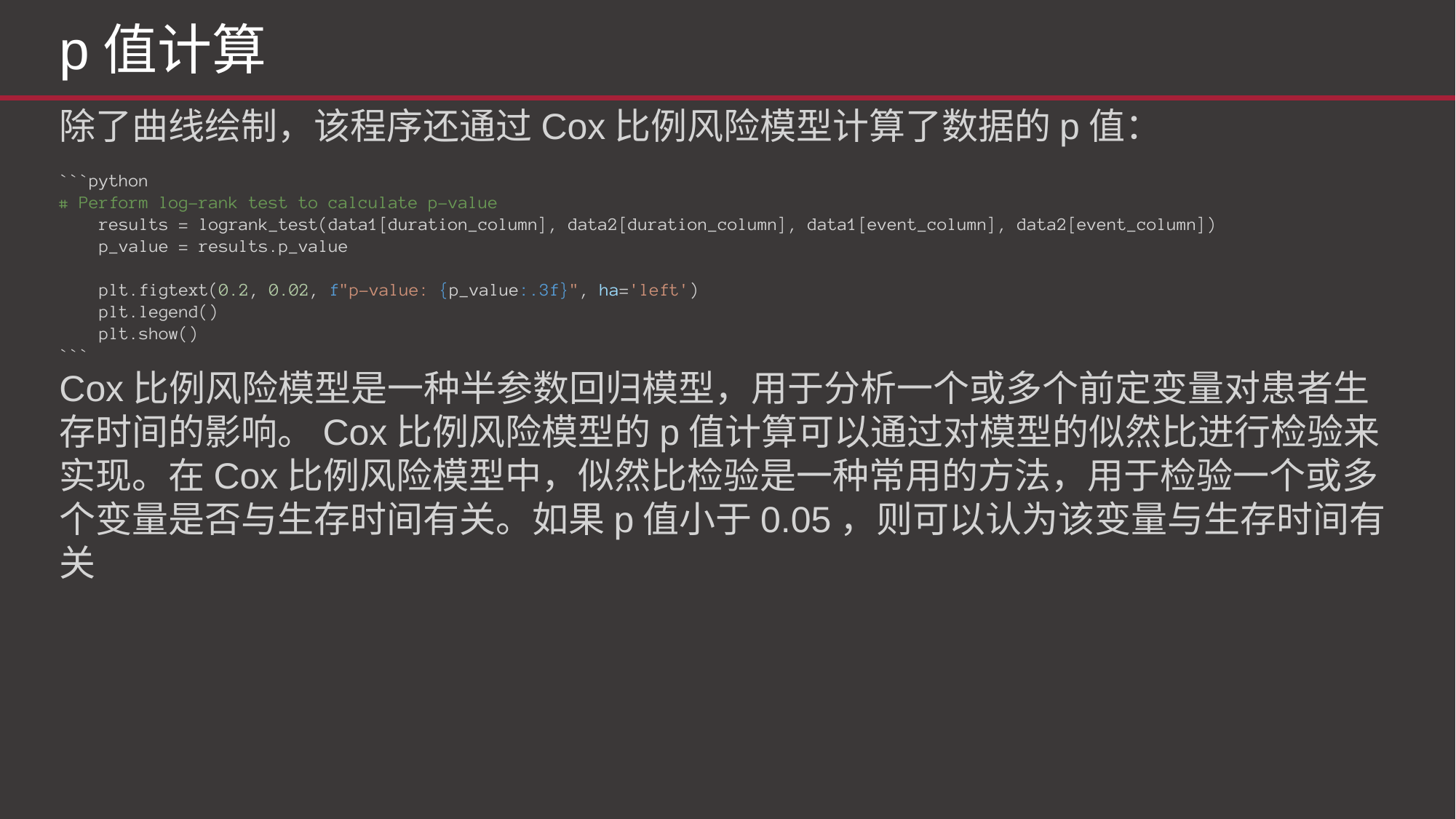

p值计算
除了曲线绘制，该程序还通过Cox比例风险模型计算了数据的p值：
```python
# Perform log-rank test to calculate p-value
    results = logrank_test(data1[duration_column], data2[duration_column], data1[event_column], data2[event_column])
    p_value = results.p_value
    plt.figtext(0.2, 0.02, f"p-value: {p_value:.3f}", ha='left')
    plt.legend()
    plt.show()
```
Cox比例风险模型是一种半参数回归模型，用于分析一个或多个前定变量对患者生存时间的影响。Cox比例风险模型的p值计算可以通过对模型的似然比进行检验来实现。在Cox比例风险模型中，似然比检验是一种常用的方法，用于检验一个或多个变量是否与生存时间有关。如果p值小于0.05，则可以认为该变量与生存时间有关